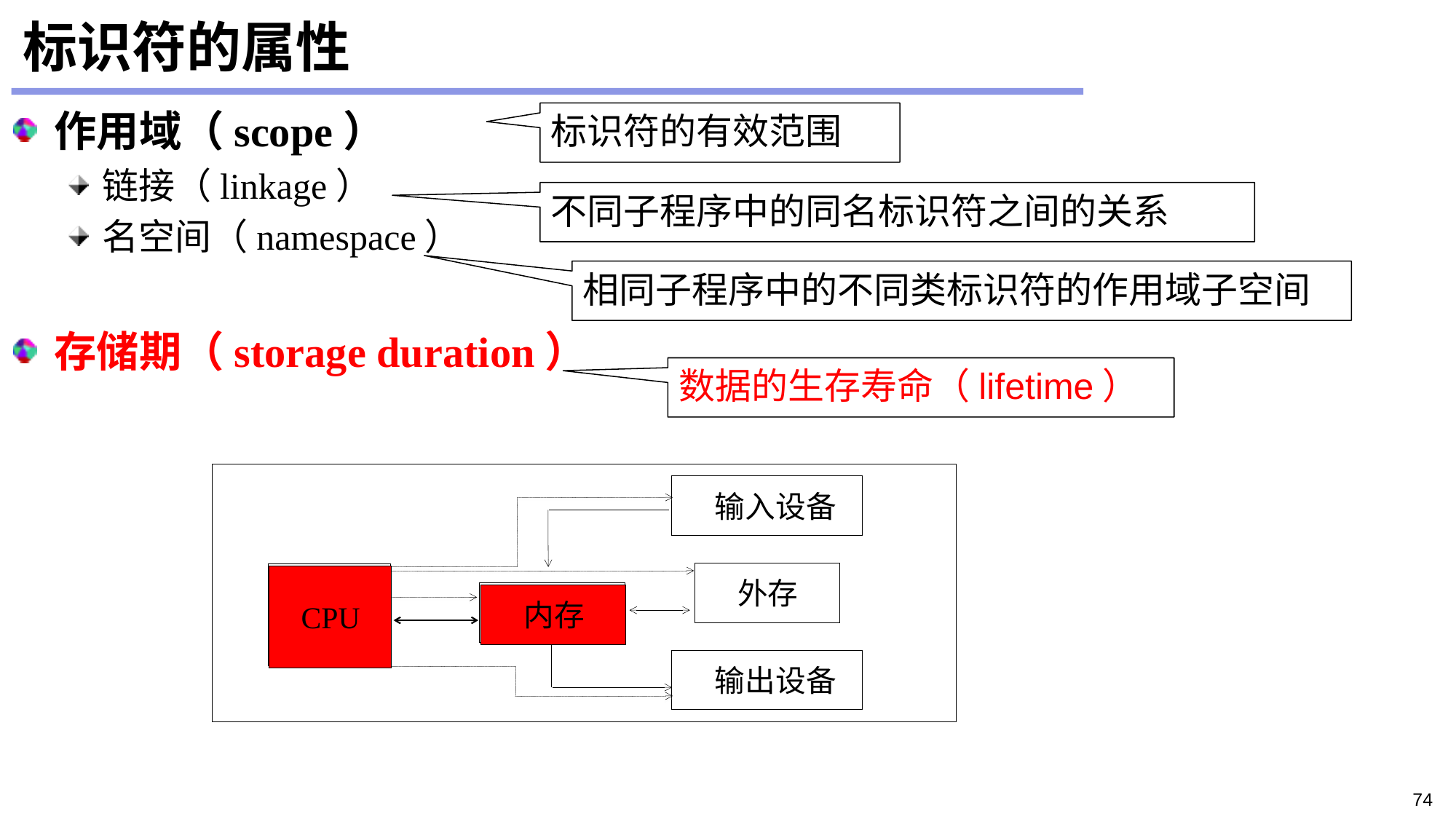

# 标识符的属性
标识符的有效范围
作用域（scope）
链接（linkage）
名空间（namespace）

存储期（storage duration）
不同子程序中的同名标识符之间的关系
相同子程序中的不同类标识符的作用域子空间
数据的生存寿命（lifetime）

    输入设备
    外存
   CPU
    内存
    输出设备
   CPU
    内存
74